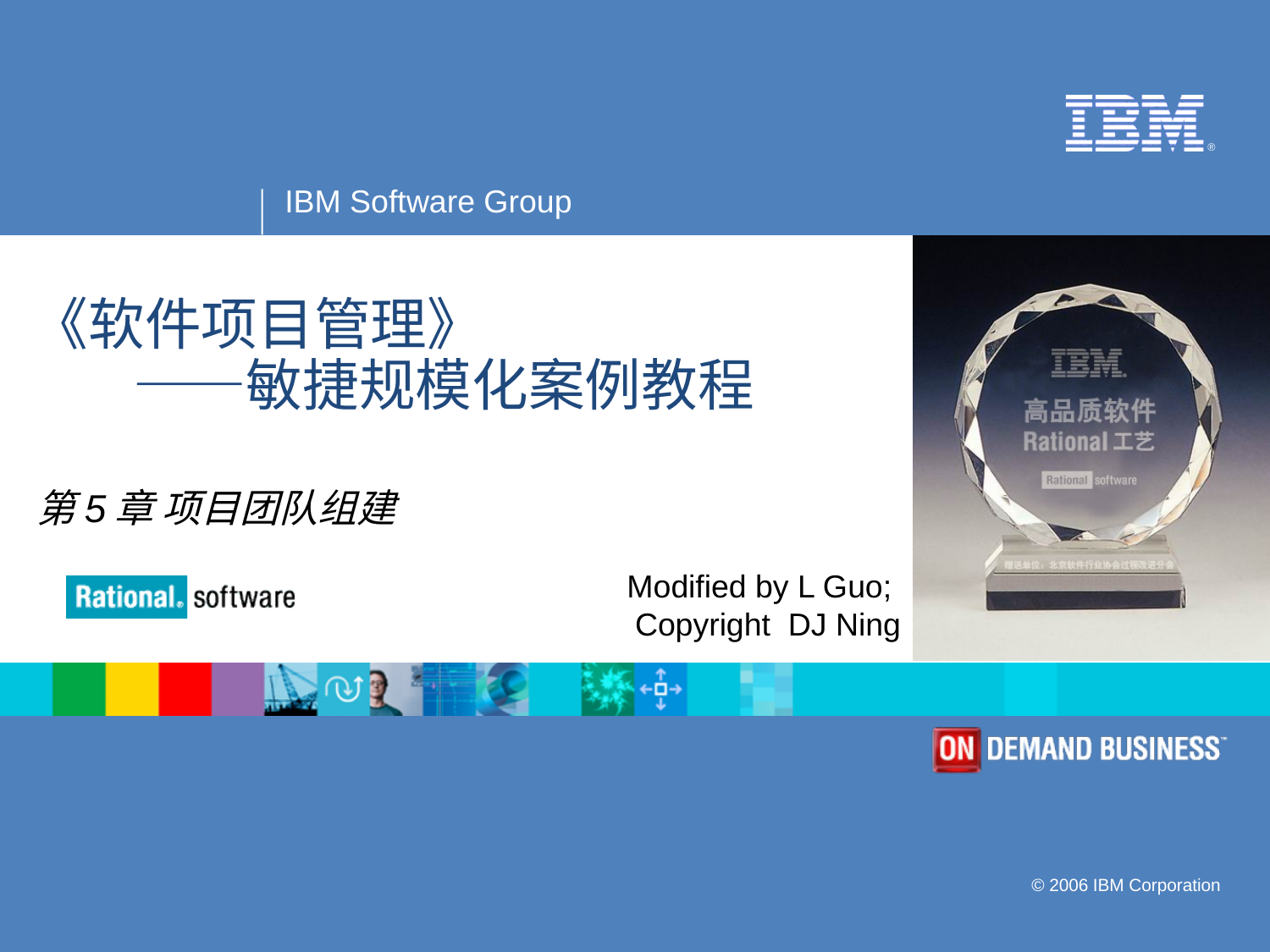

# 《软件项目管理》 ——敏捷规模化案例教程
第5章 项目团队组建

Modified by L Guo;
Copyright  DJ Ning